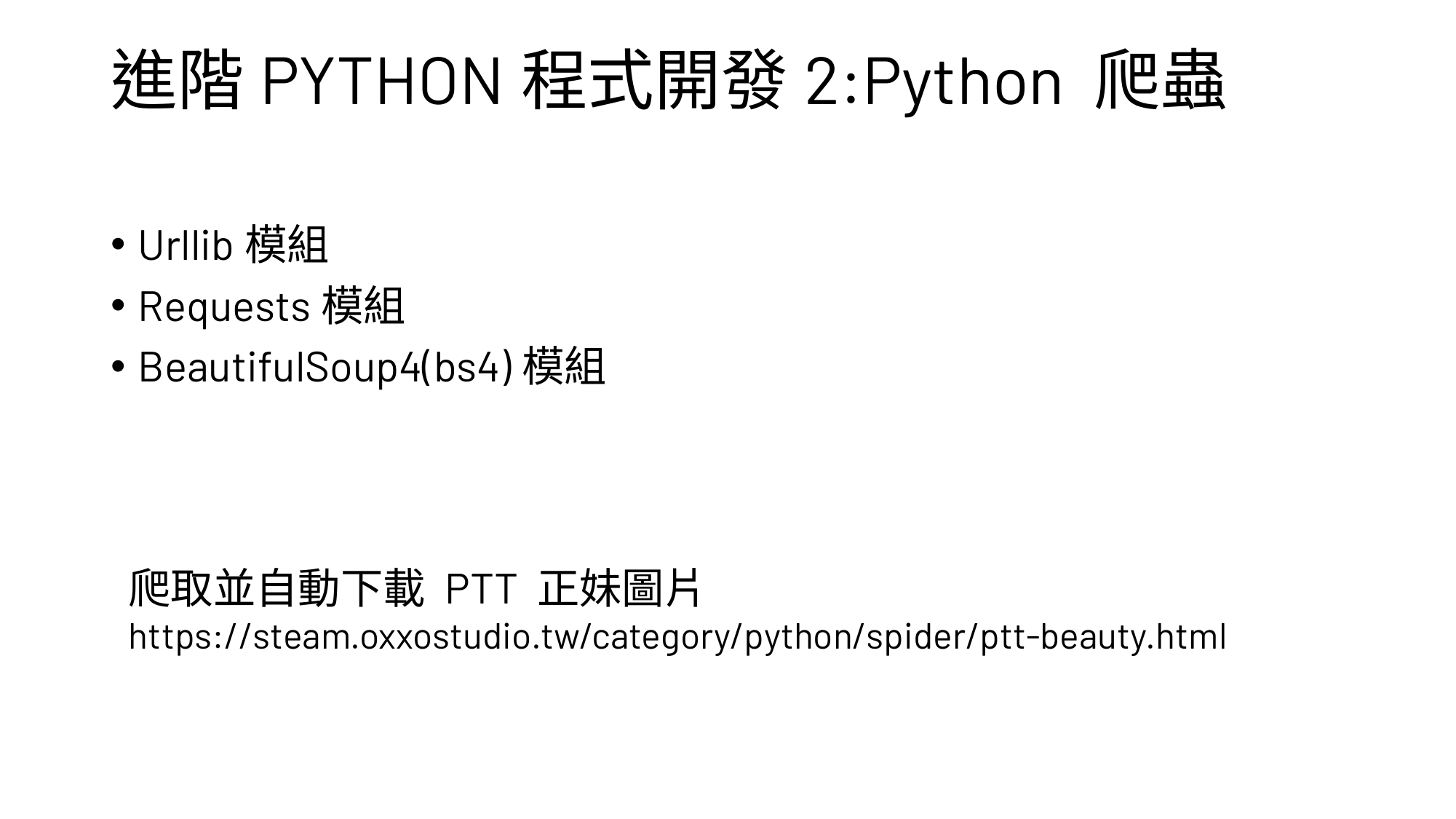

# 進階PYTHON程式開發2:Python 爬蟲
Urllib模組
Requests模組
BeautifulSoup4(bs4)模組

爬取並自動下載 PTT 正妹圖片
https://steam.oxxostudio.tw/category/python/spider/ptt-beauty.html